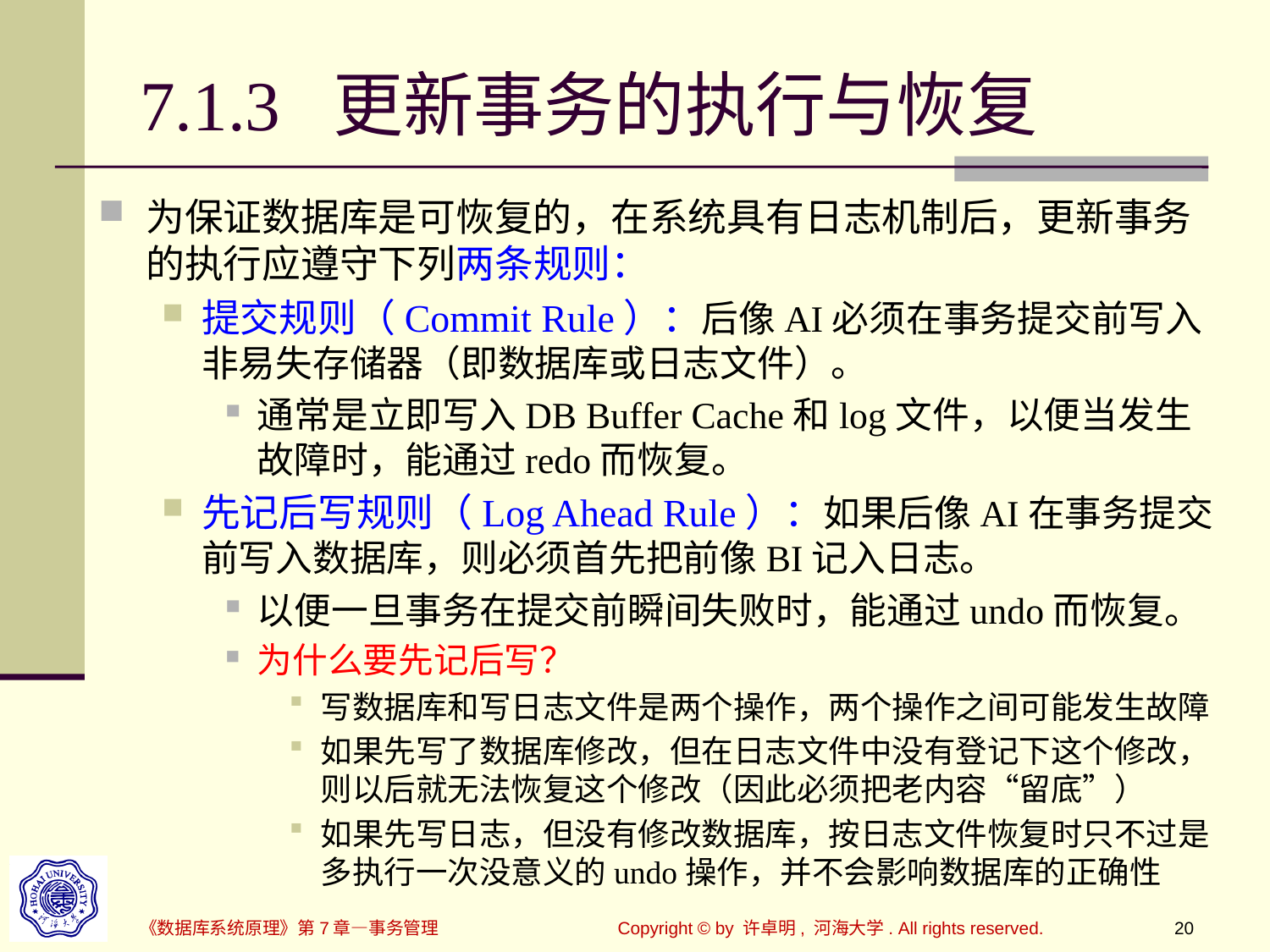

# 7.1.3  更新事务的执行与恢复
为保证数据库是可恢复的，在系统具有日志机制后，更新事务的执行应遵守下列两条规则：
提交规则（Commit Rule）：后像AI必须在事务提交前写入非易失存储器（即数据库或日志文件）。
通常是立即写入DB Buffer Cache和log文件，以便当发生故障时，能通过redo而恢复。
先记后写规则（Log Ahead Rule）：如果后像AI在事务提交前写入数据库，则必须首先把前像BI记入日志。
以便一旦事务在提交前瞬间失败时，能通过undo而恢复。
为什么要先记后写？
写数据库和写日志文件是两个操作，两个操作之间可能发生故障
如果先写了数据库修改，但在日志文件中没有登记下这个修改，则以后就无法恢复这个修改（因此必须把老内容“留底”）
如果先写日志，但没有修改数据库，按日志文件恢复时只不过是多执行一次没意义的undo操作，并不会影响数据库的正确性
《数据库系统原理》第7章—事务管理
Copyright © by 许卓明, 河海大学. All rights reserved.
20